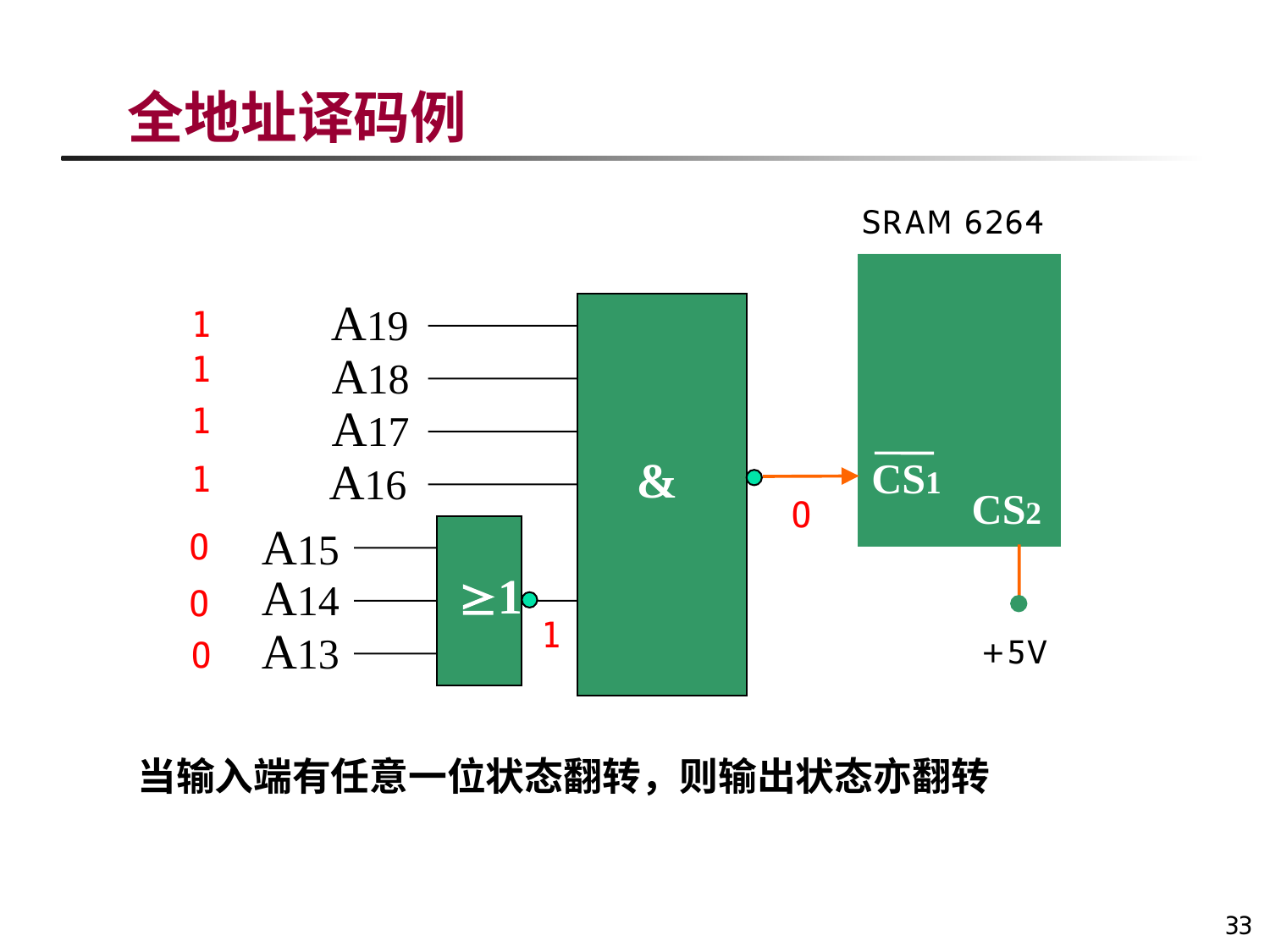

# 全地址译码例
SRAM 6264

A19

1

A18
1

A17
1

&
A16
CS1
1

CS2

0
A15

0

≥1
A14
0

1
A13
+5V
0

当输入端有任意一位状态翻转，则输出状态亦翻转
33